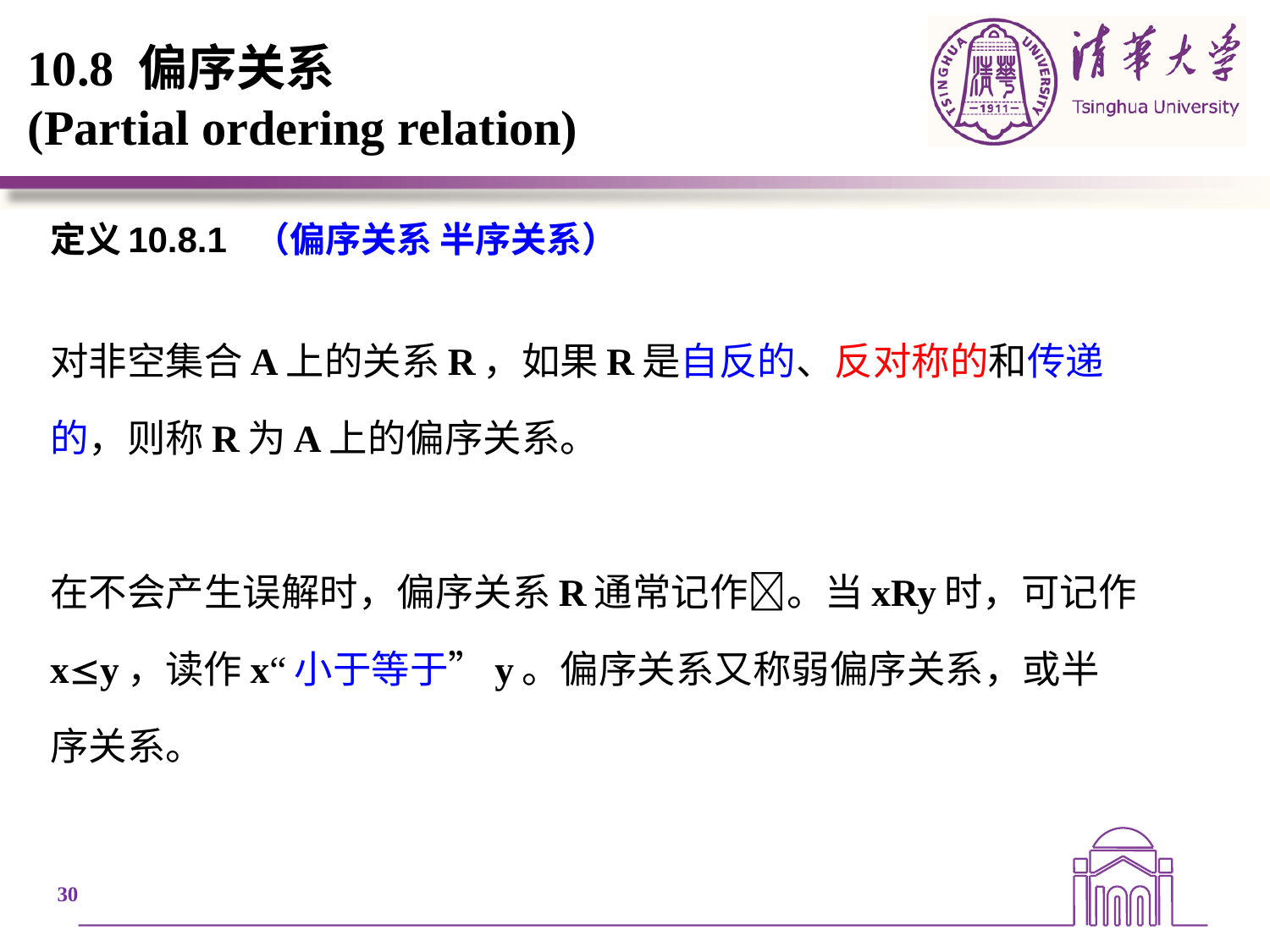

# 10.8 偏序关系 (Partial ordering relation)
定义10.8.1  （偏序关系 半序关系）

对非空集合A上的关系R，如果R是自反的、反对称的和传递
的，则称R为A上的偏序关系。

在不会产生误解时，偏序关系R通常记作≤。当xRy时，可记作
x≤y，读作x“小于等于”y。偏序关系又称弱偏序关系，或半
序关系。